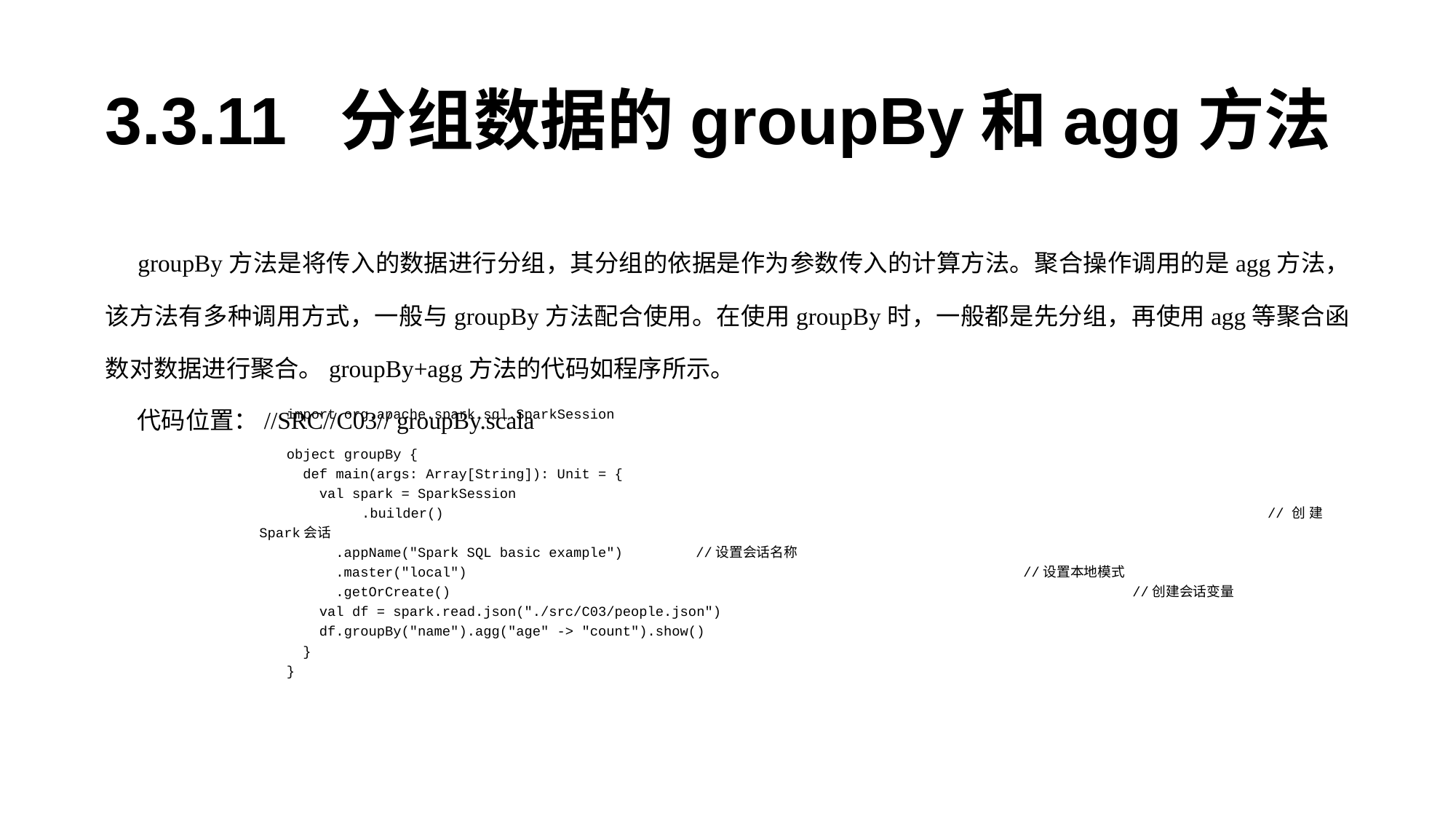

# 3.3.11  分组数据的groupBy和agg方法
groupBy方法是将传入的数据进行分组，其分组的依据是作为参数传入的计算方法。聚合操作调用的是agg方法，该方法有多种调用方式，一般与groupBy方法配合使用。在使用groupBy时，一般都是先分组，再使用agg等聚合函数对数据进行聚合。groupBy+agg方法的代码如程序所示。
代码位置：//SRC//C03// groupBy.scala
import org.apache.spark.sql.SparkSession

object groupBy {
  def main(args: Array[String]): Unit = {
    val spark = SparkSession
      .builder()								//创建Spark会话
      .appName("Spark SQL basic example")	//设置会话名称
      .master("local") 						//设置本地模式
      .getOrCreate()							//创建会话变量
    val df = spark.read.json("./src/C03/people.json")
    df.groupBy("name").agg("age" -> "count").show()
  }
}